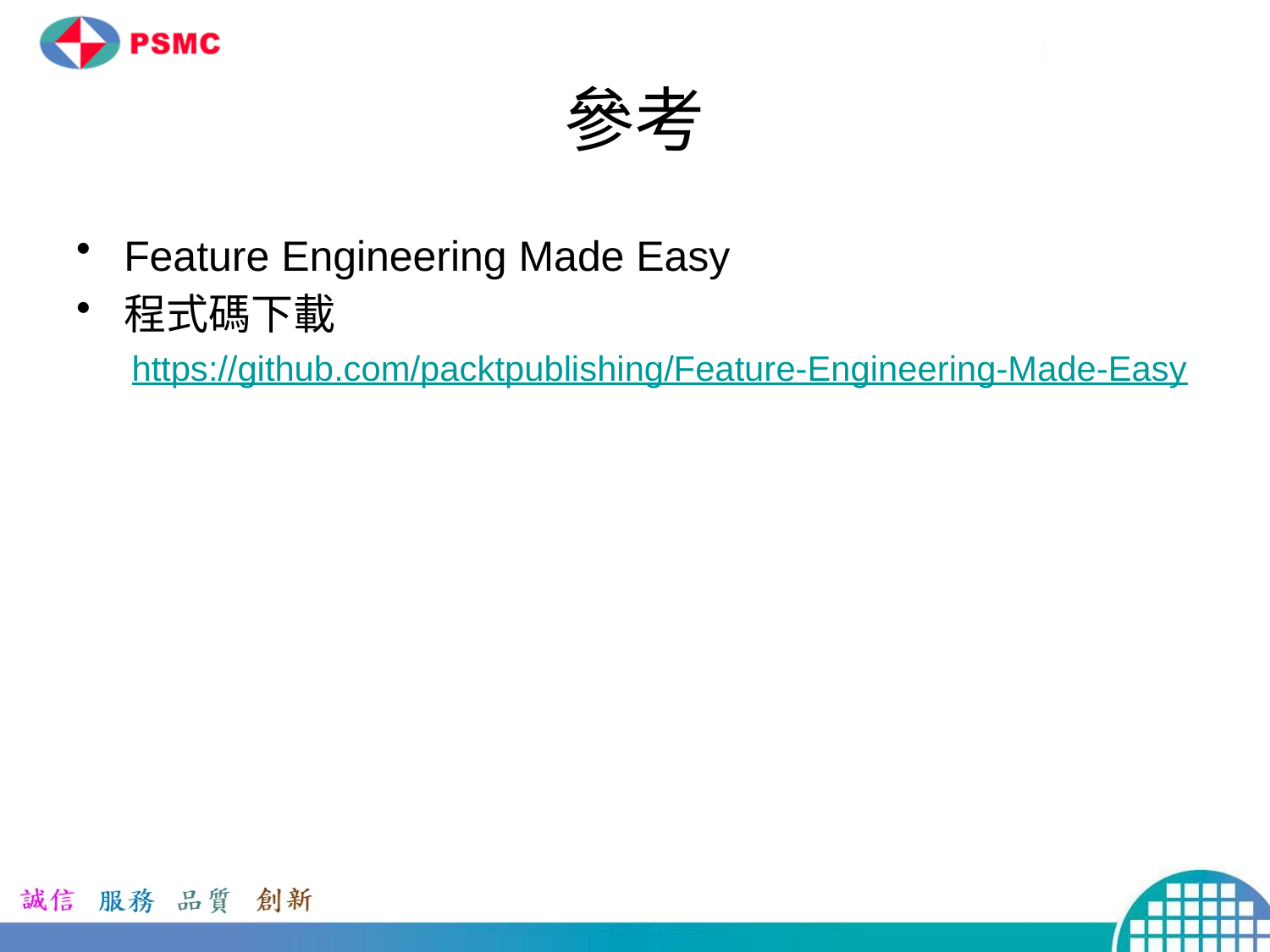

# 參考
Feature Engineering Made Easy
程式碼下載
https://github.com/packtpublishing/Feature-Engineering-Made-Easy